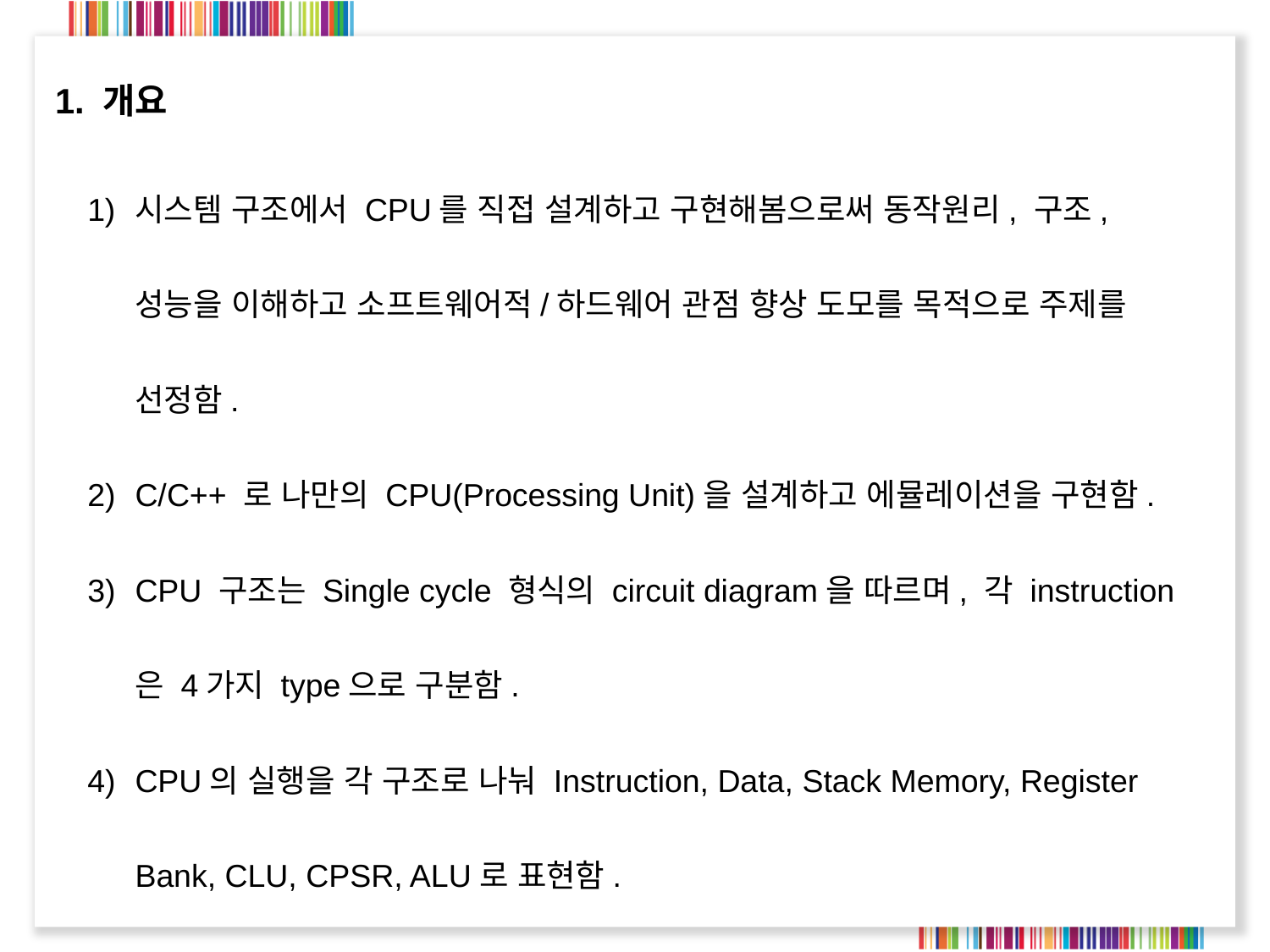

1. 개요
시스템 구조에서 CPU를 직접 설계하고 구현해봄으로써 동작원리, 구조, 성능을 이해하고 소프트웨어적/하드웨어 관점 향상 도모를 목적으로 주제를 선정함.
C/C++ 로 나만의 CPU(Processing Unit)을 설계하고 에뮬레이션을 구현함.
CPU 구조는 Single cycle 형식의 circuit diagram을 따르며, 각 instruction은 4가지 type으로 구분함.
CPU의 실행을 각 구조로 나눠 Instruction, Data, Stack Memory, Register Bank, CLU, CPSR, ALU로 표현함.